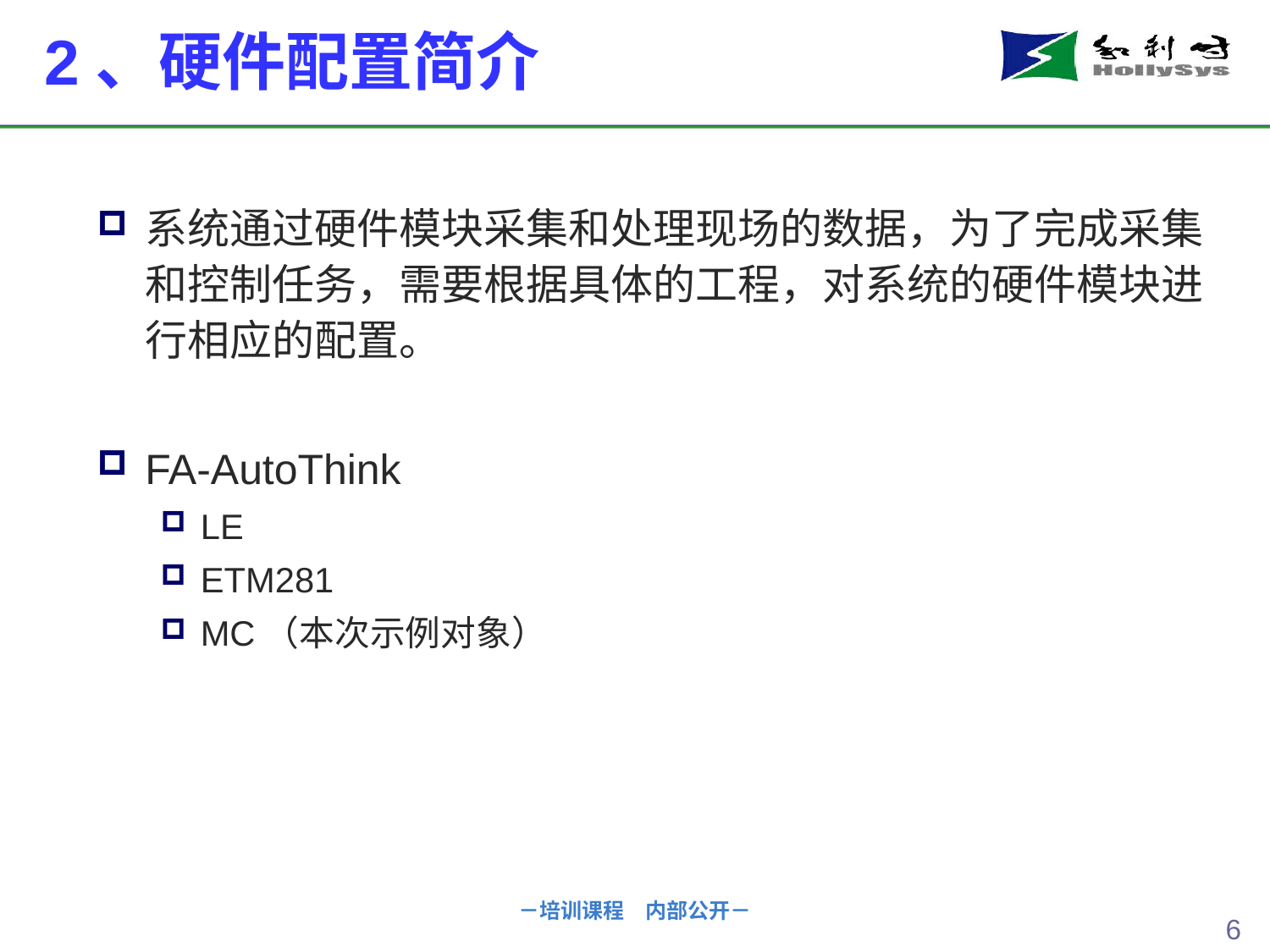

2、硬件配置简介
系统通过硬件模块采集和处理现场的数据，为了完成采集和控制任务，需要根据具体的工程，对系统的硬件模块进行相应的配置。

FA-AutoThink
LE
ETM281
MC（本次示例对象）
－培训课程　内部公开－